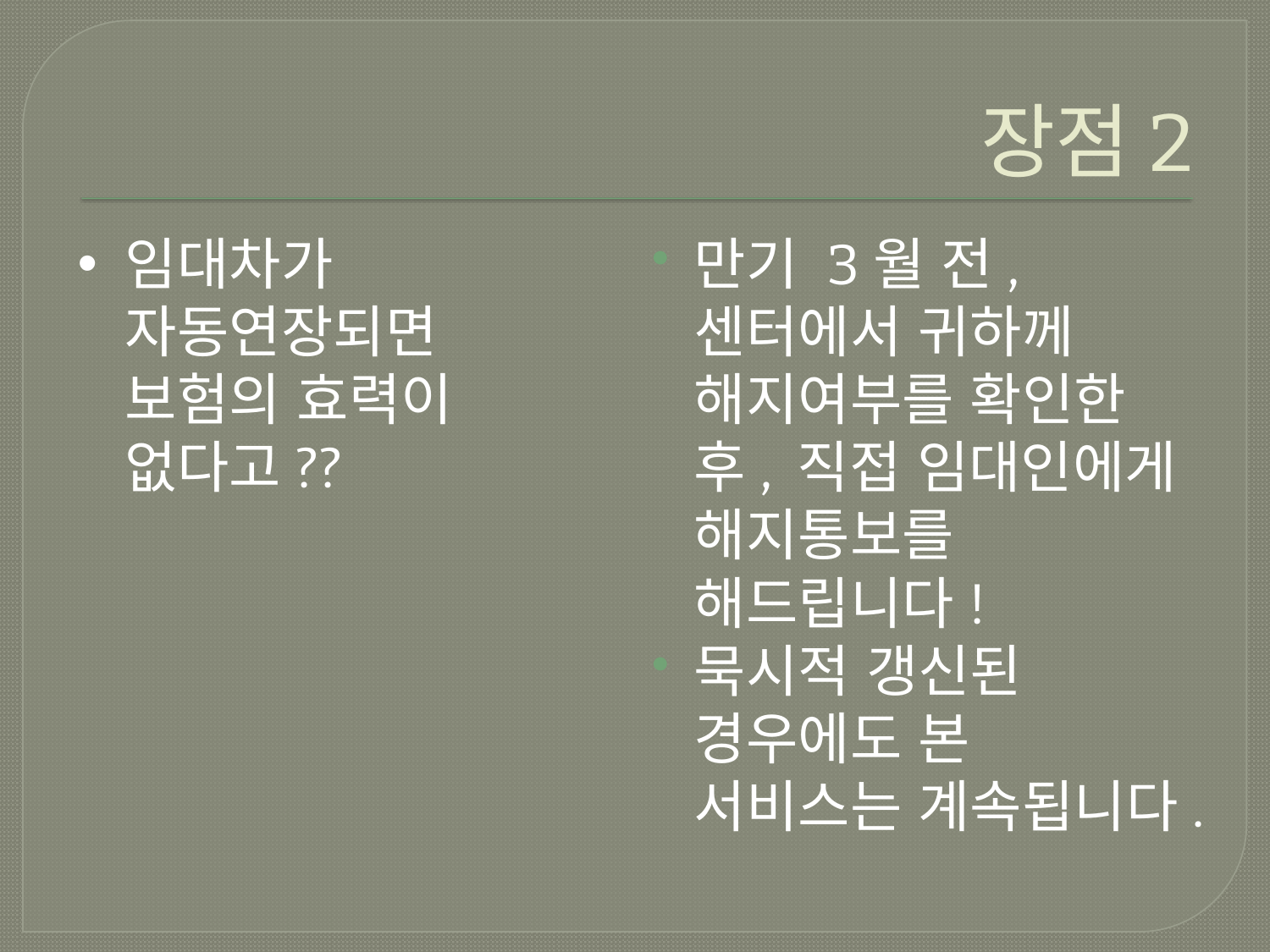

# 장점2

임대차가 자동연장되면 보험의 효력이 없다고??

만기 3월 전, 센터에서 귀하께 해지여부를 확인한 후, 직접 임대인에게 해지통보를 해드립니다!
묵시적 갱신된 경우에도 본 서비스는 계속됩니다.